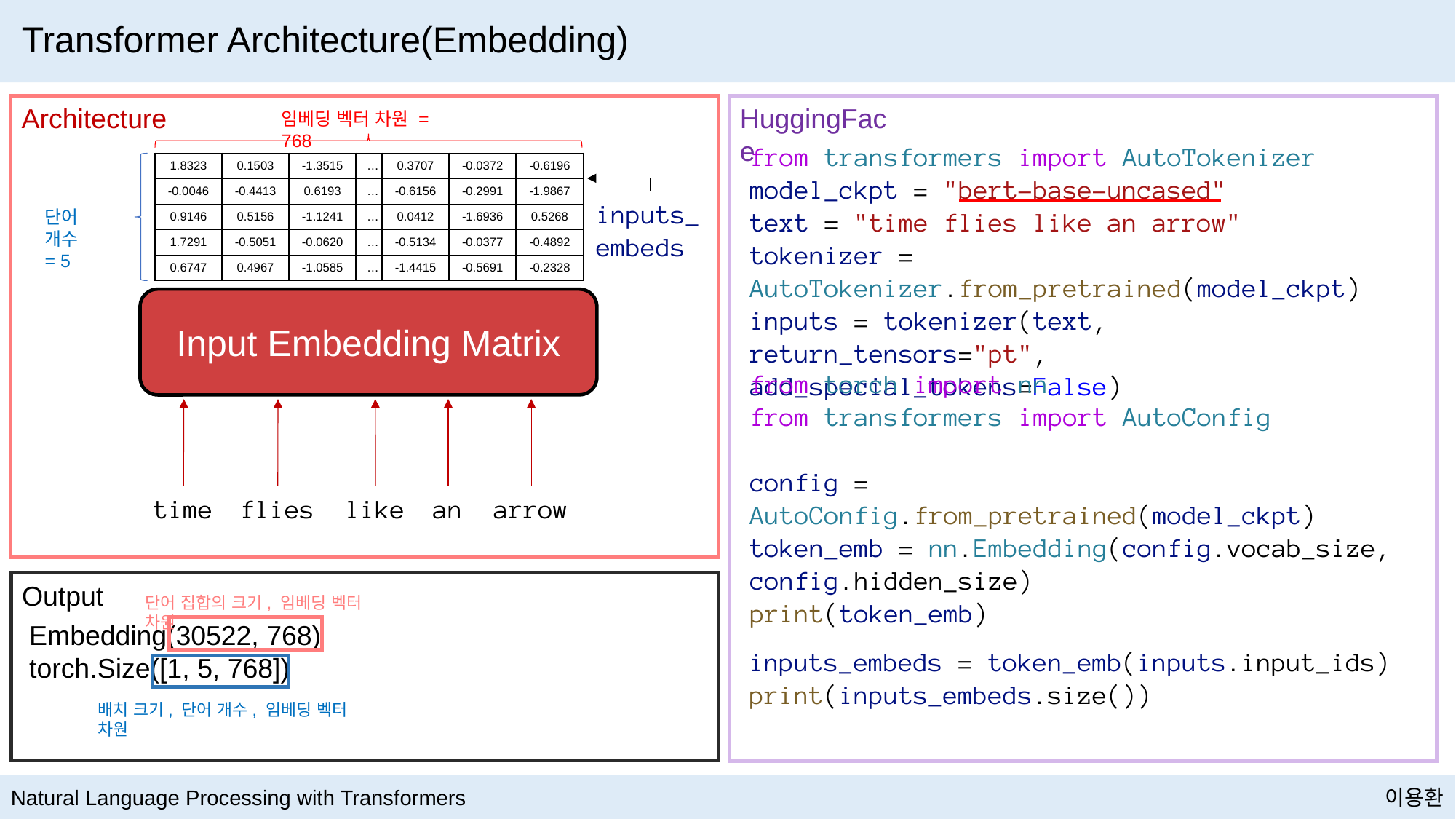

# Transformer Architecture(Embedding)

Architecture
HuggingFace

임베딩 벡터 차원 = 768
from transformers import AutoTokenizer
model_ckpt = "bert-base-uncased"
text = "time flies like an arrow"
tokenizer = AutoTokenizer.from_pretrained(model_ckpt)
inputs = tokenizer(text, return_tensors="pt", add_special_tokens=False)

| 1.8323 | 0.1503 | -1.3515 | … | 0.3707 | -0.0372 | -0.6196 |
| --- | --- | --- | --- | --- | --- | --- |
| -0.0046 | -0.4413 | 0.6193 | … | -0.6156 | -0.2991 | -1.9867 |
| 0.9146 | 0.5156 | -1.1241 | … | 0.0412 | -1.6936 | 0.5268 |
| 1.7291 | -0.5051 | -0.0620 | … | -0.5134 | -0.0377 | -0.4892 |
| 0.6747 | 0.4967 | -1.0585 | … | -1.4415 | -0.5691 | -0.2328 |
inputs_embeds
단어 개수
= 5
Input Embedding Matrix
time
flies
like
an
arrow
from torch import nn
from transformers import AutoConfig
config = AutoConfig.from_pretrained(model_ckpt)
token_emb = nn.Embedding(config.vocab_size, config.hidden_size)
print(token_emb)

Output
단어 집합의 크기, 임베딩 벡터 차원
Embedding(30522, 768)
torch.Size([1, 5, 768])

inputs_embeds = token_emb(inputs.input_ids)
print(inputs_embeds.size())

배치 크기, 단어 개수, 임베딩 벡터 차원